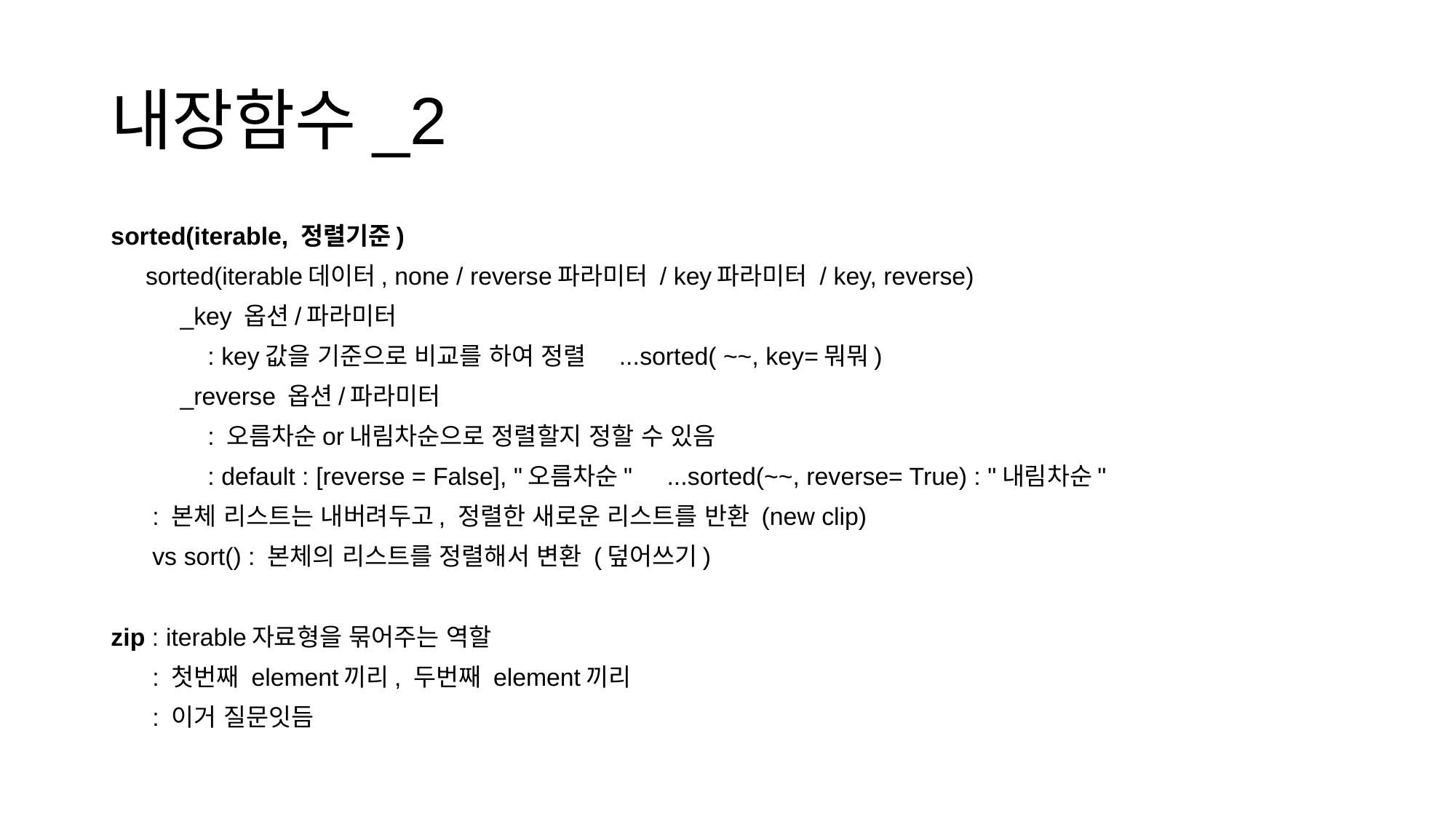

# 내장함수_2
sorted(iterable, 정렬기준)
     sorted(iterable데이터, none / reverse파라미터 / key파라미터 / key, reverse)
          _key 옵션/파라미터
              : key값을 기준으로 비교를 하여 정렬    ...sorted( ~~, key=뭐뭐)
          _reverse 옵션/파라미터
              : 오름차순or내림차순으로 정렬할지 정할 수 있음
              : default : [reverse = False], "오름차순"     ...sorted(~~, reverse= True) : "내림차순"
      : 본체 리스트는 내버려두고, 정렬한 새로운 리스트를 반환 (new clip)
      vs sort() : 본체의 리스트를 정렬해서 변환 (덮어쓰기)

zip : iterable자료형을 묶어주는 역할
      : 첫번째 element끼리, 두번째 element끼리
      : 이거 질문잇듬